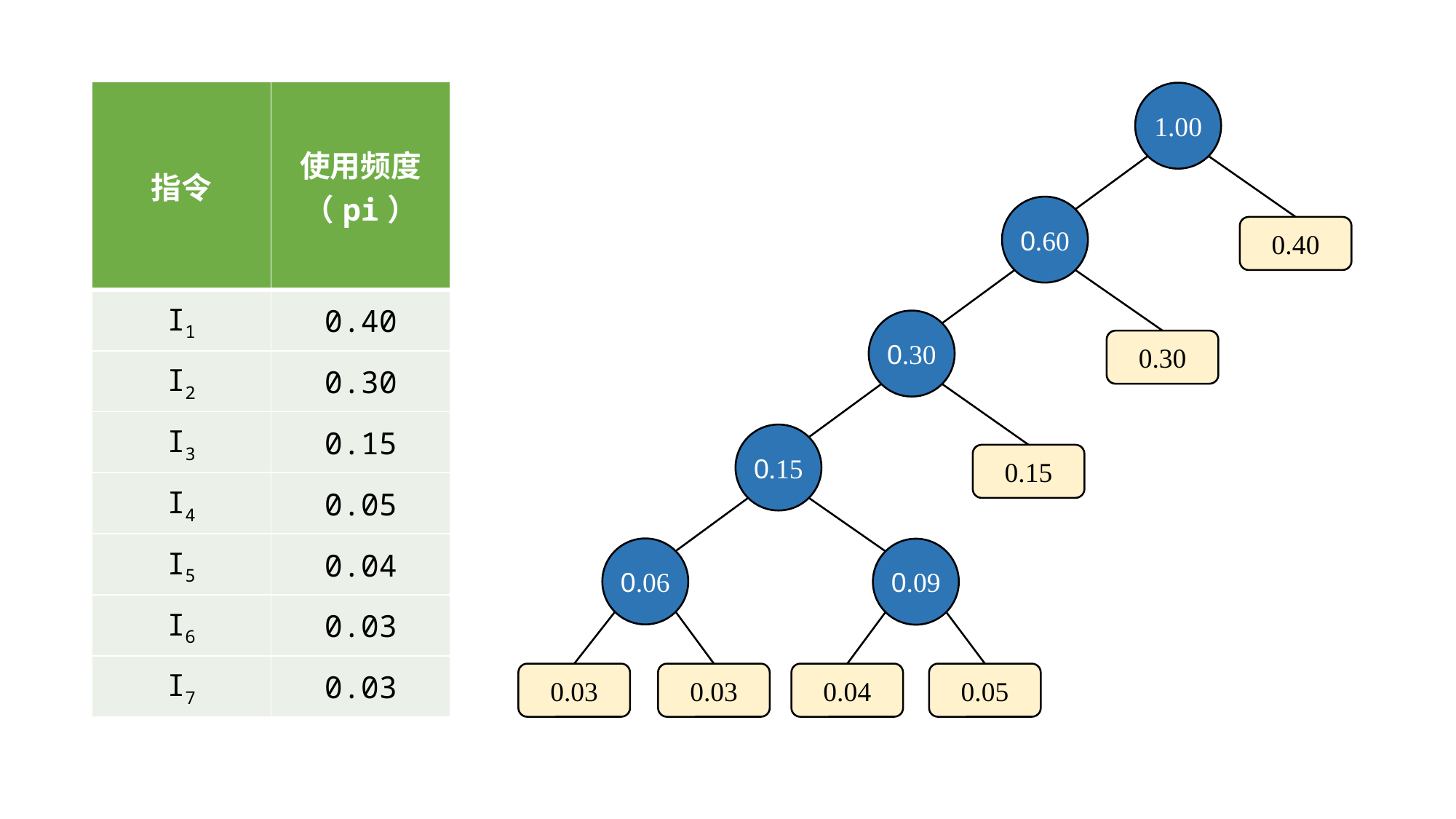

| 指令 | 使用频度 （pi） |
| --- | --- |
| I1 | 0.40 |
| I2 | 0.30 |
| I3 | 0.15 |
| I4 | 0.05 |
| I5 | 0.04 |
| I6 | 0.03 |
| I7 | 0.03 |
1.00
0.60
0.40
0.30
0.30
0.15
0.15
0.06
0.09
0.03
0.03
0.04
0.05